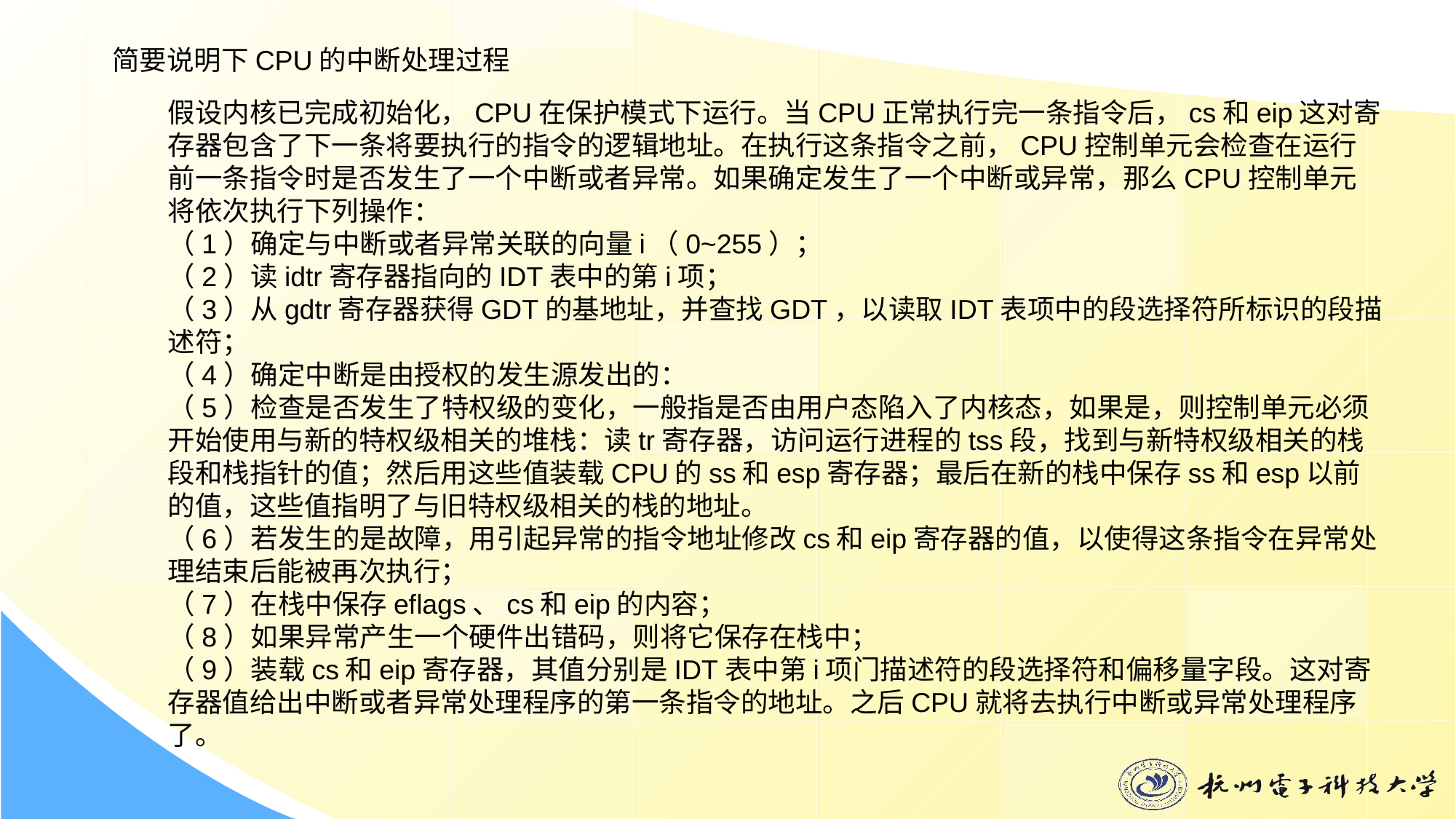

简要说明下CPU的中断处理过程
假设内核已完成初始化，CPU在保护模式下运行。当CPU正常执行完一条指令后，cs和eip这对寄存器包含了下一条将要执行的指令的逻辑地址。在执行这条指令之前，CPU控制单元会检查在运行前一条指令时是否发生了一个中断或者异常。如果确定发生了一个中断或异常，那么CPU控制单元将依次执行下列操作：
（1）确定与中断或者异常关联的向量i（0~255）；
（2）读idtr寄存器指向的IDT表中的第i项；
（3）从gdtr寄存器获得GDT的基地址，并查找GDT，以读取IDT表项中的段选择符所标识的段描述符；
（4）确定中断是由授权的发生源发出的：
（5）检查是否发生了特权级的变化，一般指是否由用户态陷入了内核态，如果是，则控制单元必须开始使用与新的特权级相关的堆栈：读tr寄存器，访问运行进程的tss段，找到与新特权级相关的栈段和栈指针的值；然后用这些值装载CPU的ss和esp寄存器；最后在新的栈中保存ss和esp以前的值，这些值指明了与旧特权级相关的栈的地址。
（6）若发生的是故障，用引起异常的指令地址修改cs和eip寄存器的值，以使得这条指令在异常处理结束后能被再次执行；
（7）在栈中保存eflags、cs和eip的内容；
（8）如果异常产生一个硬件出错码，则将它保存在栈中；
（9）装载cs和eip寄存器，其值分别是IDT表中第i项门描述符的段选择符和偏移量字段。这对寄存器值给出中断或者异常处理程序的第一条指令的地址。之后CPU就将去执行中断或异常处理程序了。